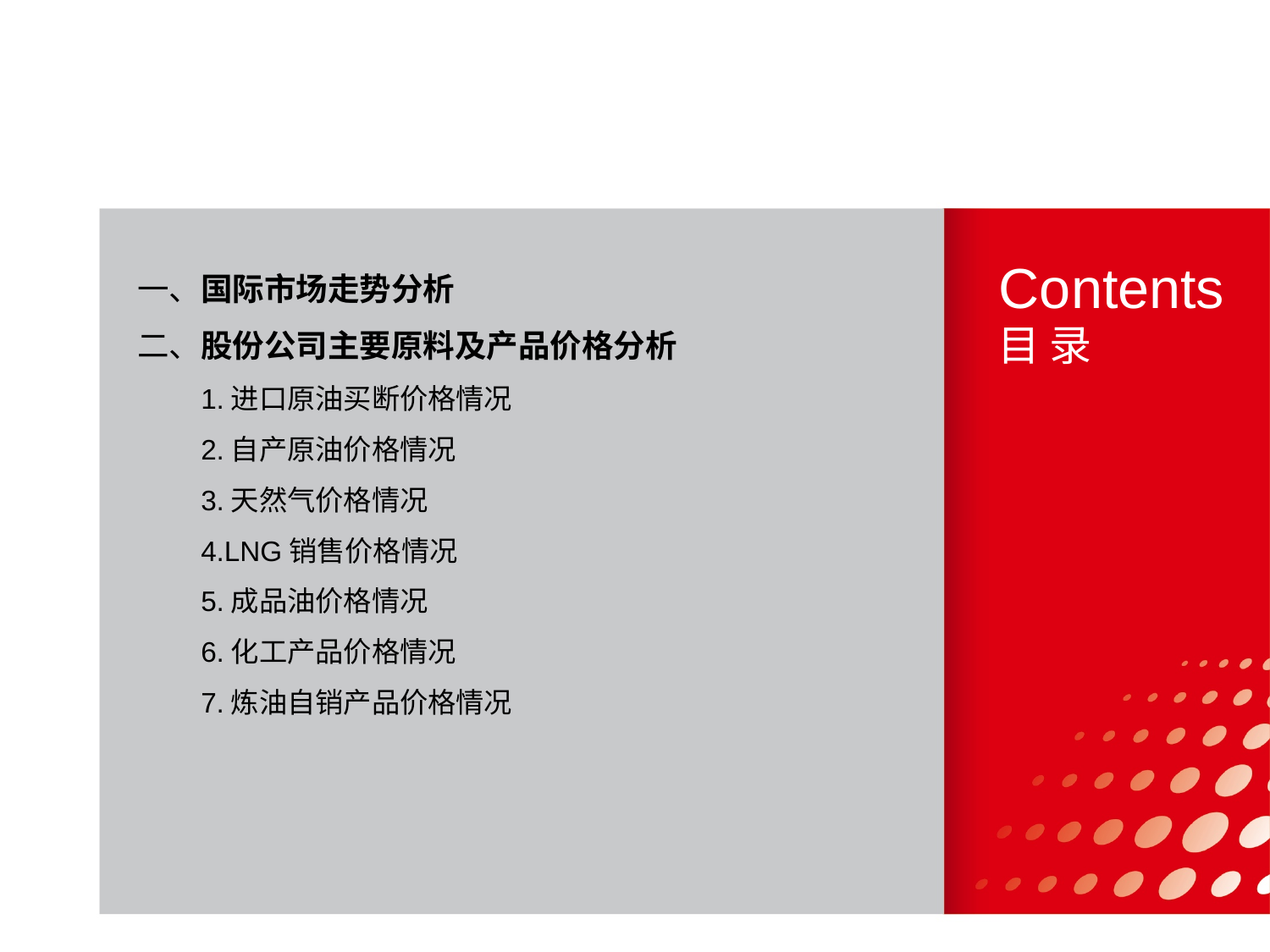

一、国际市场走势分析
二、股份公司主要原料及产品价格分析
1.进口原油买断价格情况
2.自产原油价格情况
3.天然气价格情况
4.LNG销售价格情况
5.成品油价格情况
6.化工产品价格情况
7.炼油自销产品价格情况

Contents
目 录